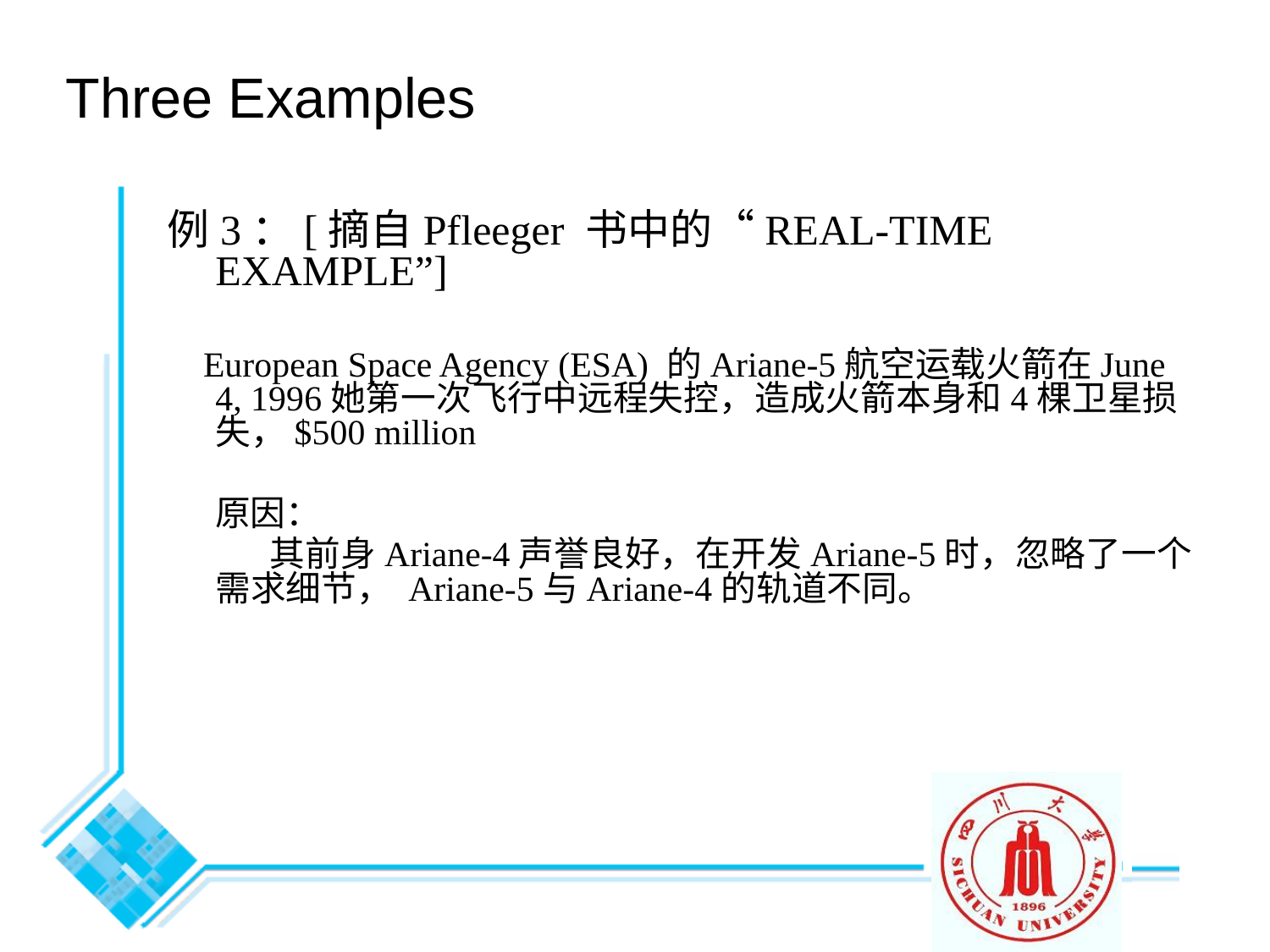

# Three Examples
例3：[摘自Pfleeger 书中的“REAL-TIME EXAMPLE”]

    European Space Agency (ESA) 的Ariane-5航空运载火箭在June 4, 1996她第一次飞行中远程失控，造成火箭本身和4棵卫星损失，$500 million

     原因：
            其前身Ariane-4声誉良好，在开发Ariane-5时，忽略了一个需求细节， Ariane-5与Ariane-4的轨道不同。